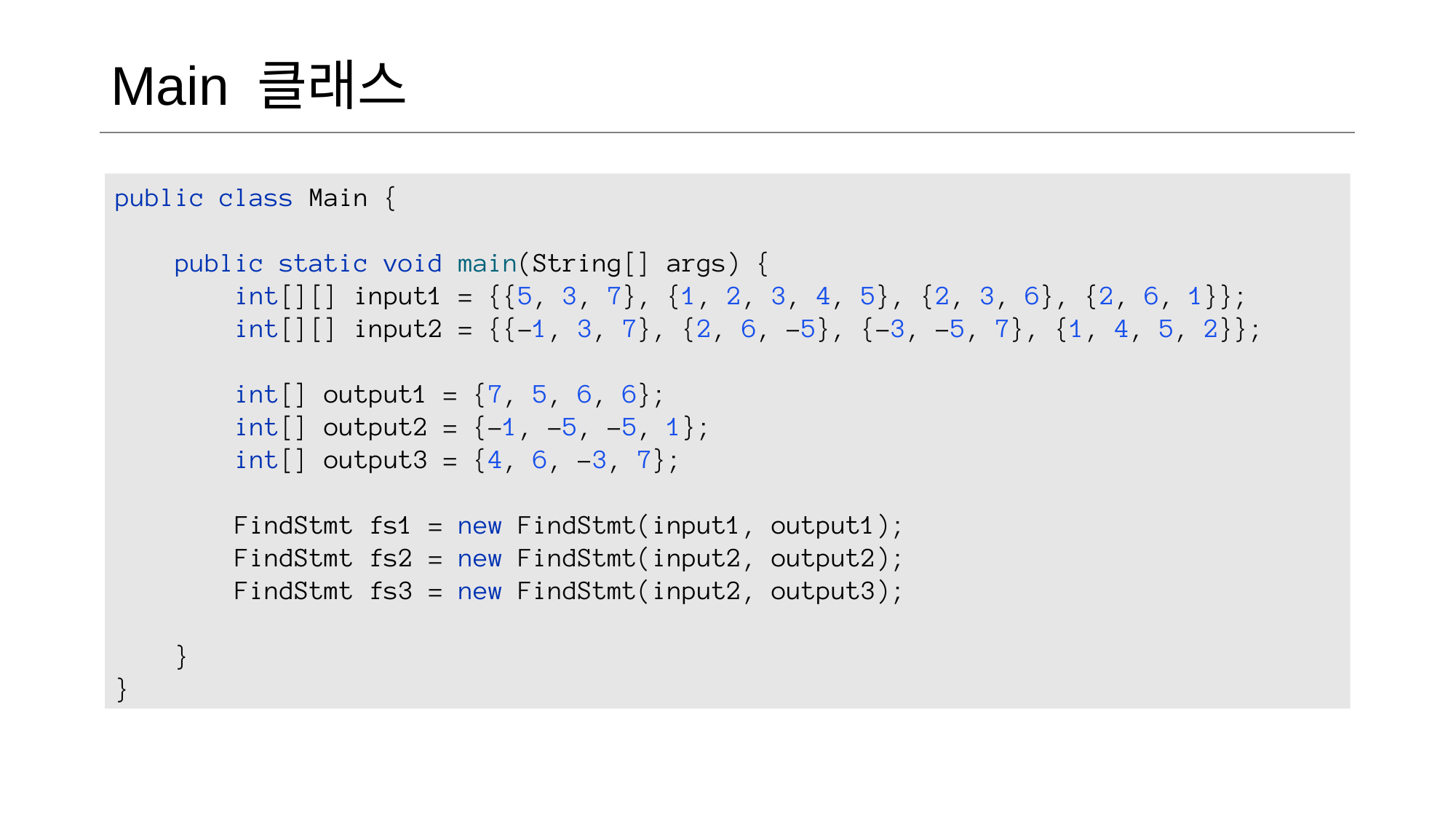

# Main 클래스
public class Main {
    public static void main(String[] args) {
        int[][] input1 = {{5, 3, 7}, {1, 2, 3, 4, 5}, {2, 3, 6}, {2, 6, 1}};
        int[][] input2 = {{-1, 3, 7}, {2, 6, -5}, {-3, -5, 7}, {1, 4, 5, 2}};
        int[] output1 = {7, 5, 6, 6};
        int[] output2 = {-1, -5, -5, 1};
        int[] output3 = {4, 6, -3, 7};
        FindStmt fs1 = new FindStmt(input1, output1);
        FindStmt fs2 = new FindStmt(input2, output2);
        FindStmt fs3 = new FindStmt(input2, output3);
    }
}